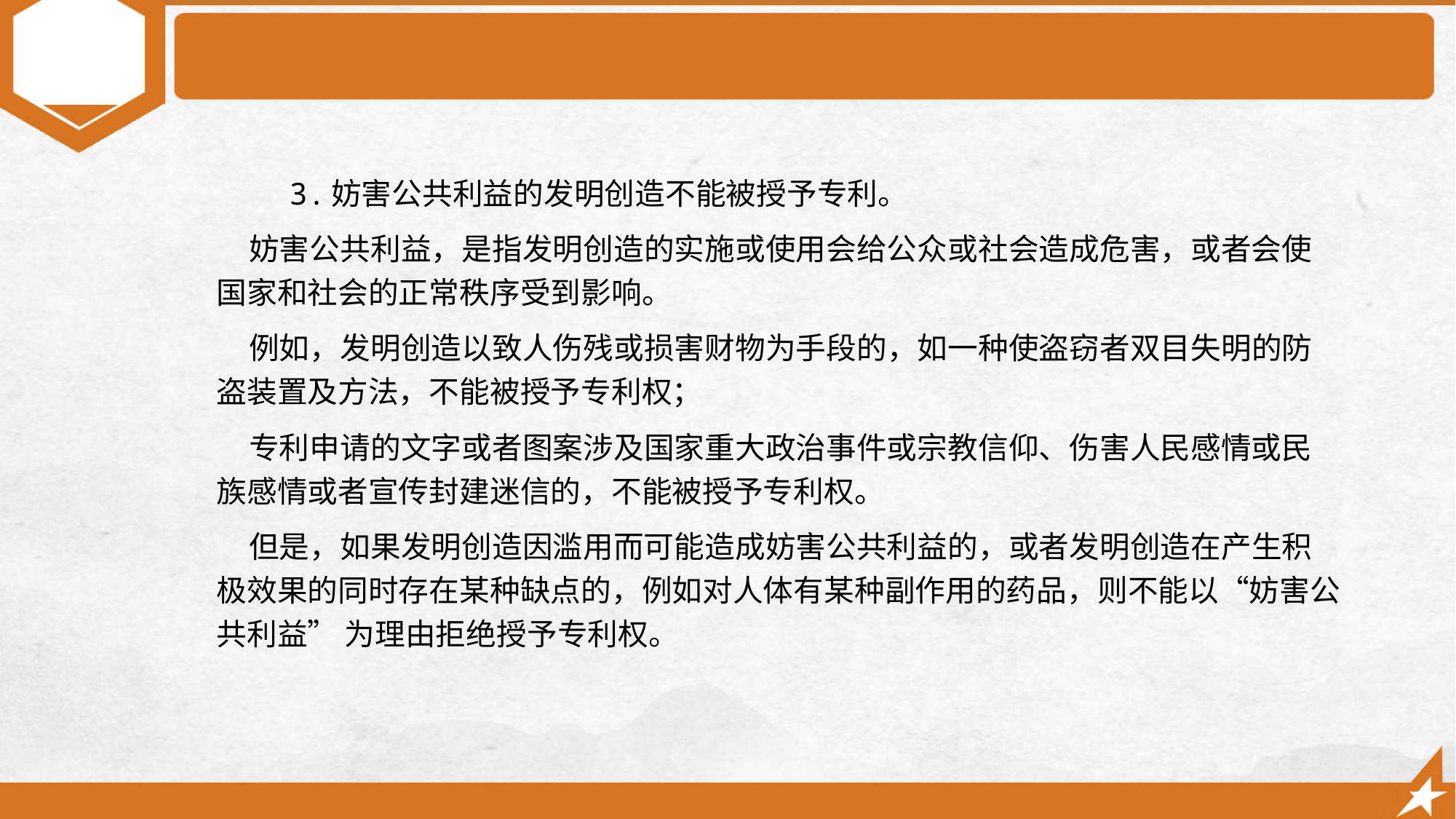

3.妨害公共利益的发明创造不能被授予专利。
    妨害公共利益，是指发明创造的实施或使用会给公众或社会造成危害，或者会使国家和社会的正常秩序受到影响。
    例如，发明创造以致人伤残或损害财物为手段的，如一种使盗窃者双目失明的防盗装置及方法，不能被授予专利权；
    专利申请的文字或者图案涉及国家重大政治事件或宗教信仰、伤害人民感情或民族感情或者宣传封建迷信的，不能被授予专利权。
    但是，如果发明创造因滥用而可能造成妨害公共利益的，或者发明创造在产生积极效果的同时存在某种缺点的，例如对人体有某种副作用的药品，则不能以“妨害公共利益” 为理由拒绝授予专利权。